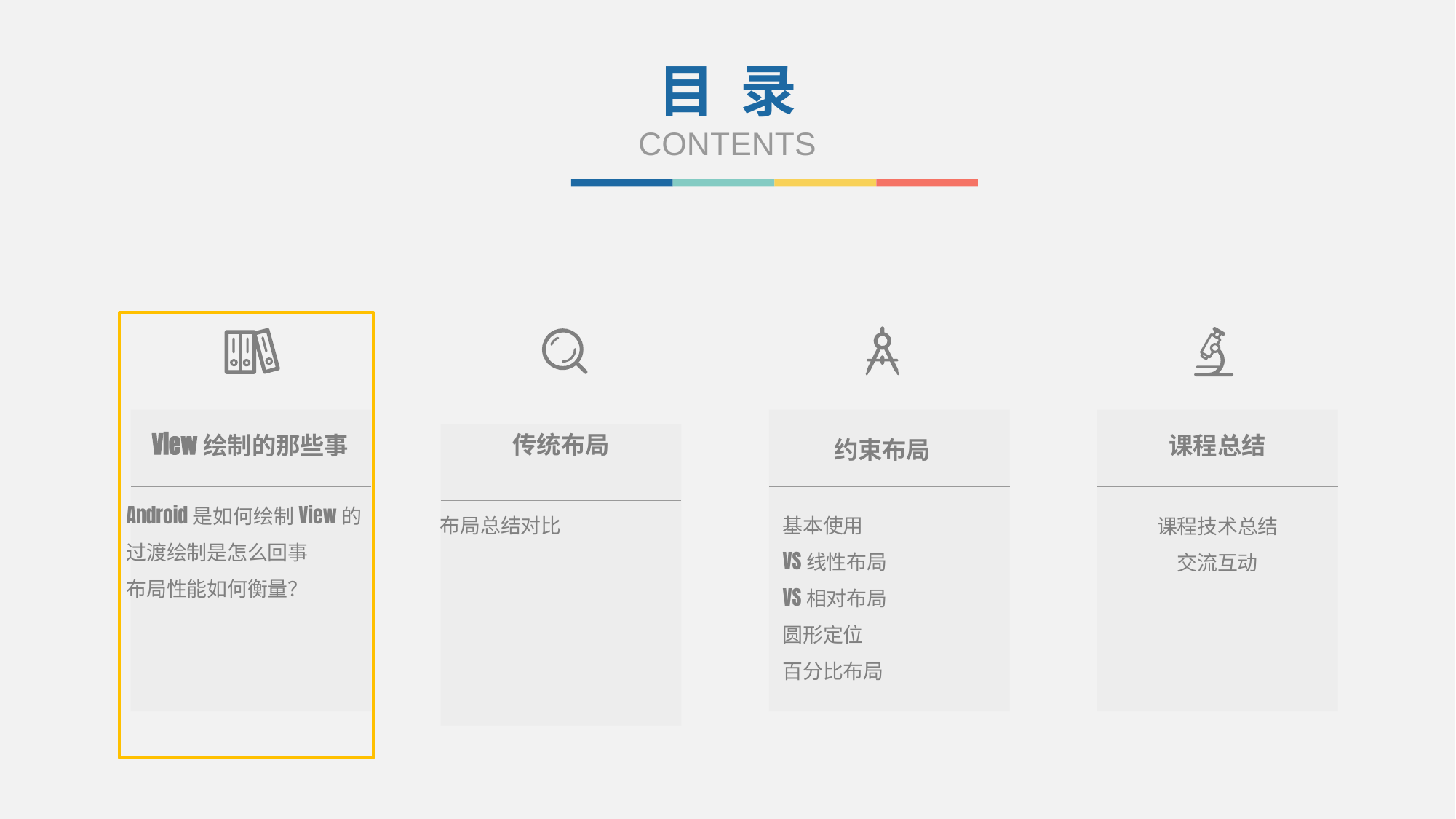

目  录
CONTENTS

传统布局
View绘制的那些事
课程总结
约束布局
Android是如何绘制View的
过渡绘制是怎么回事
布局性能如何衡量？

布局总结对比

基本使用
VS线性布局
VS相对布局
圆形定位
百分比布局
课程技术总结
交流互动